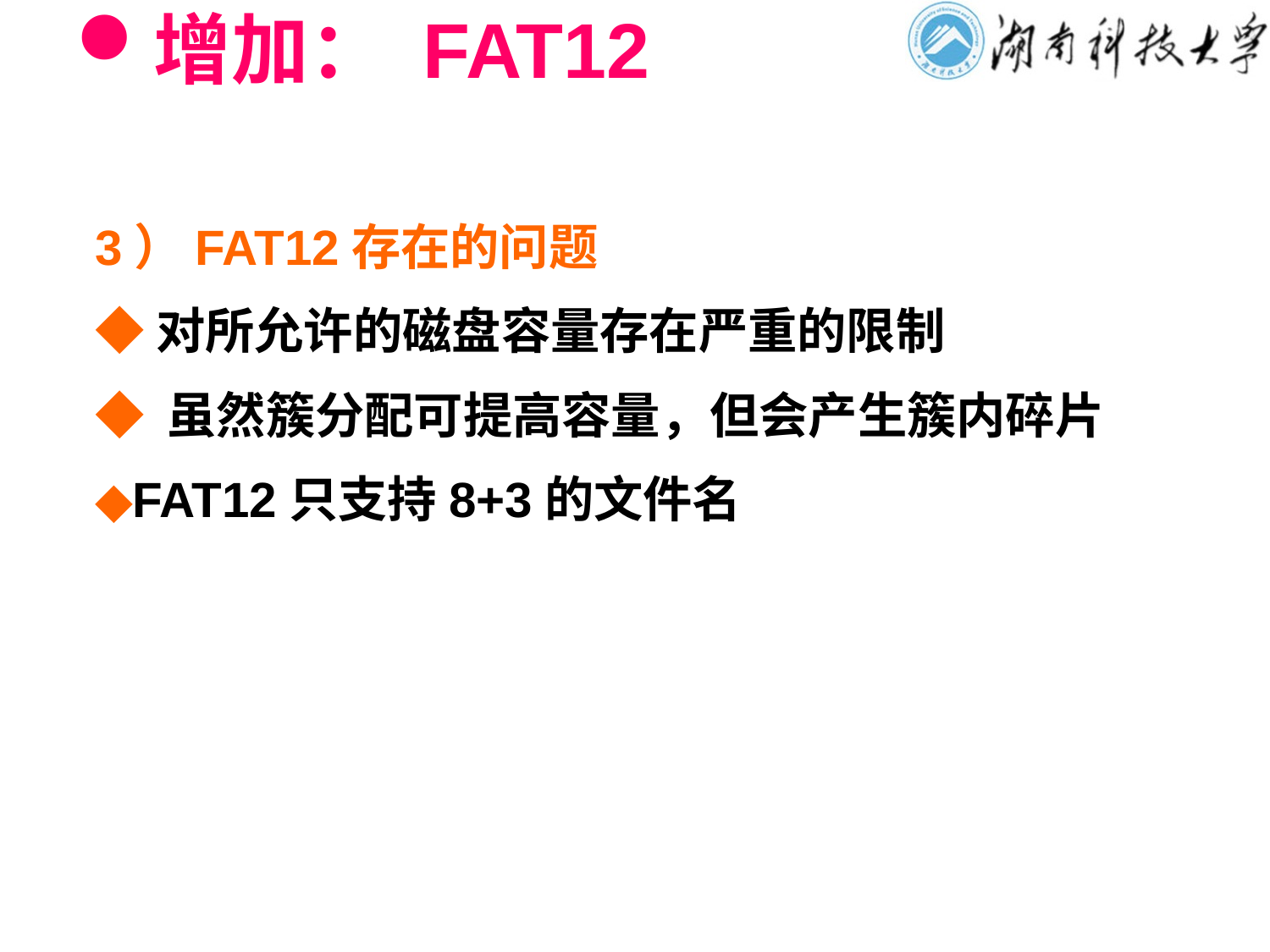

# 增加： FAT12
3）FAT12存在的问题
◆对所允许的磁盘容量存在严重的限制
◆ 虽然簇分配可提高容量，但会产生簇内碎片
◆FAT12只支持8+3的文件名